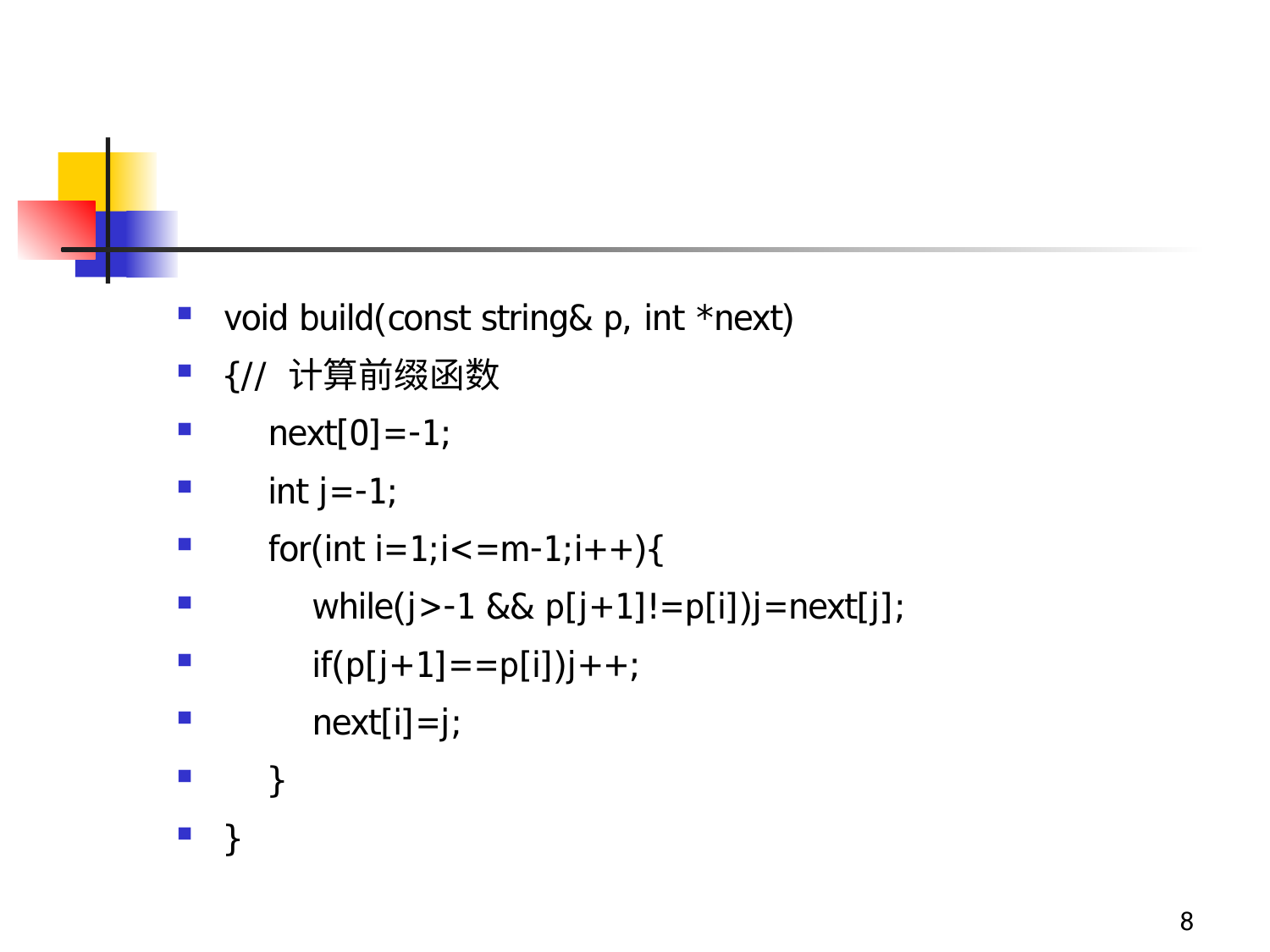

#
void build(const string& p, int *next)
{// 计算前缀函数
    next[0]=-1;
    int j=-1;
    for(int i=1;i<=m-1;i++){
        while(j>-1 && p[j+1]!=p[i])j=next[j];
        if(p[j+1]==p[i])j++;
        next[i]=j;
    }
}
8